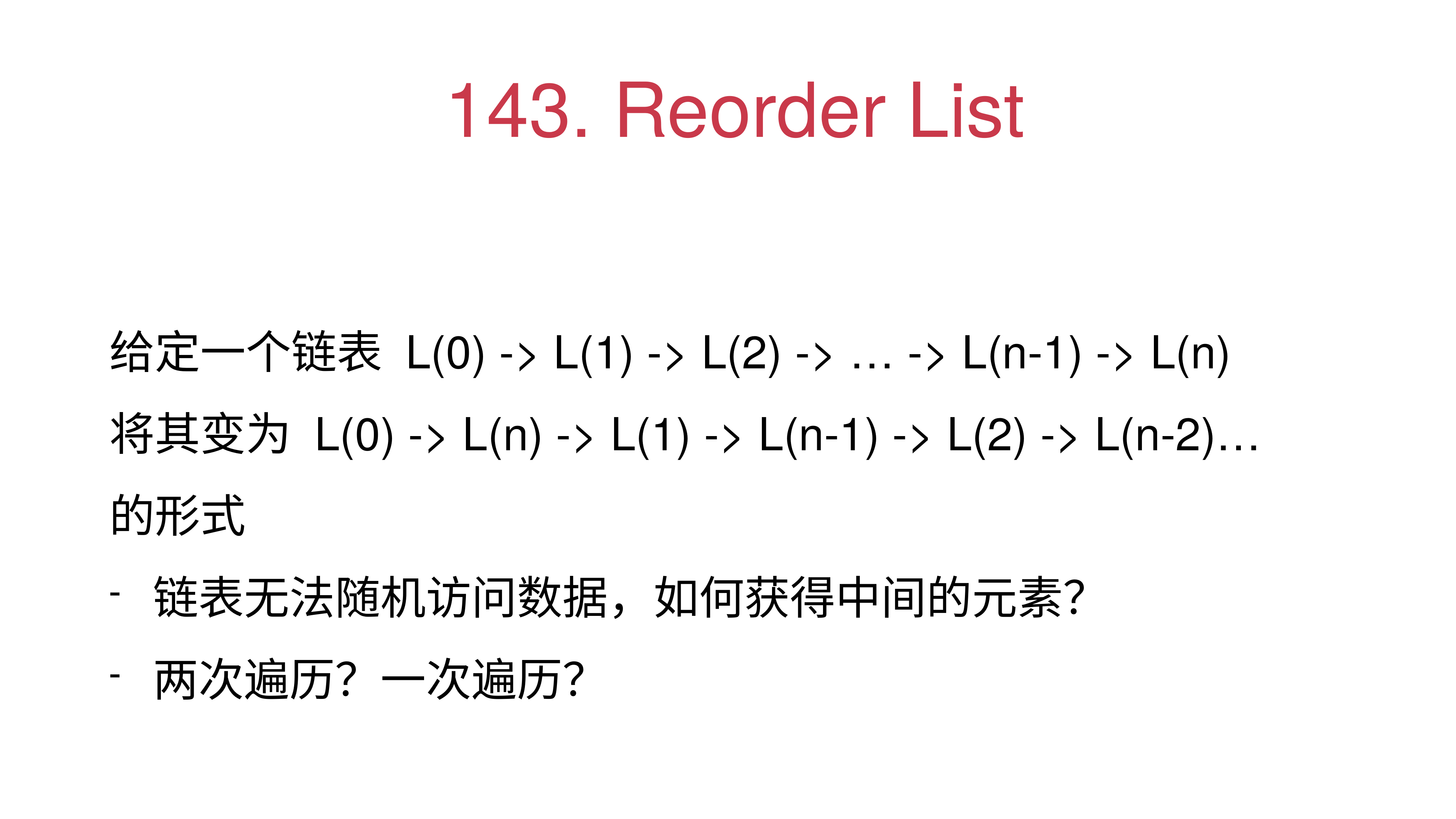

# 143. Reorder List
给定一个链表 L(0) -> L(1) -> L(2) -> … -> L(n-1) -> L(n)
将其变为 L(0) -> L(n) -> L(1) -> L(n-1) -> L(2) -> L(n-2)…
的形式
链表无法随机访问数据，如何获得中间的元素？
两次遍历？一次遍历？